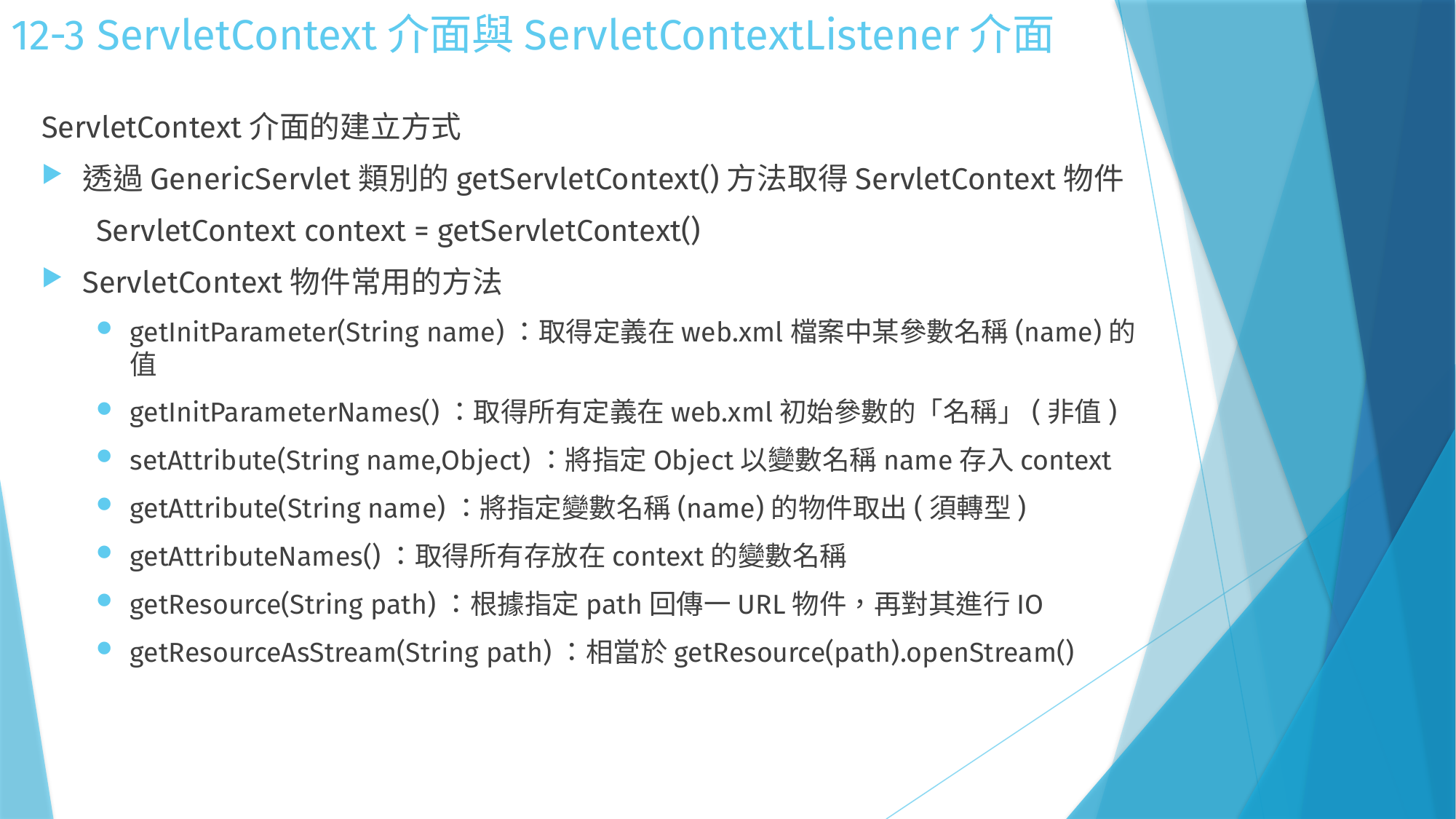

# 12-3 ServletContext介面與ServletContextListener介面
ServletContext介面的建立方式
透過GenericServlet類別的getServletContext()方法取得ServletContext物件
ServletContext context = getServletContext()
ServletContext物件常用的方法
getInitParameter(String name)：取得定義在web.xml檔案中某參數名稱(name)的值
getInitParameterNames()：取得所有定義在web.xml初始參數的「名稱」(非值)
setAttribute(String name,Object)：將指定Object以變數名稱name存入context
getAttribute(String name)：將指定變數名稱(name)的物件取出(須轉型)
getAttributeNames()：取得所有存放在context的變數名稱
getResource(String path)：根據指定path回傳一URL物件，再對其進行IO
getResourceAsStream(String path)：相當於getResource(path).openStream()